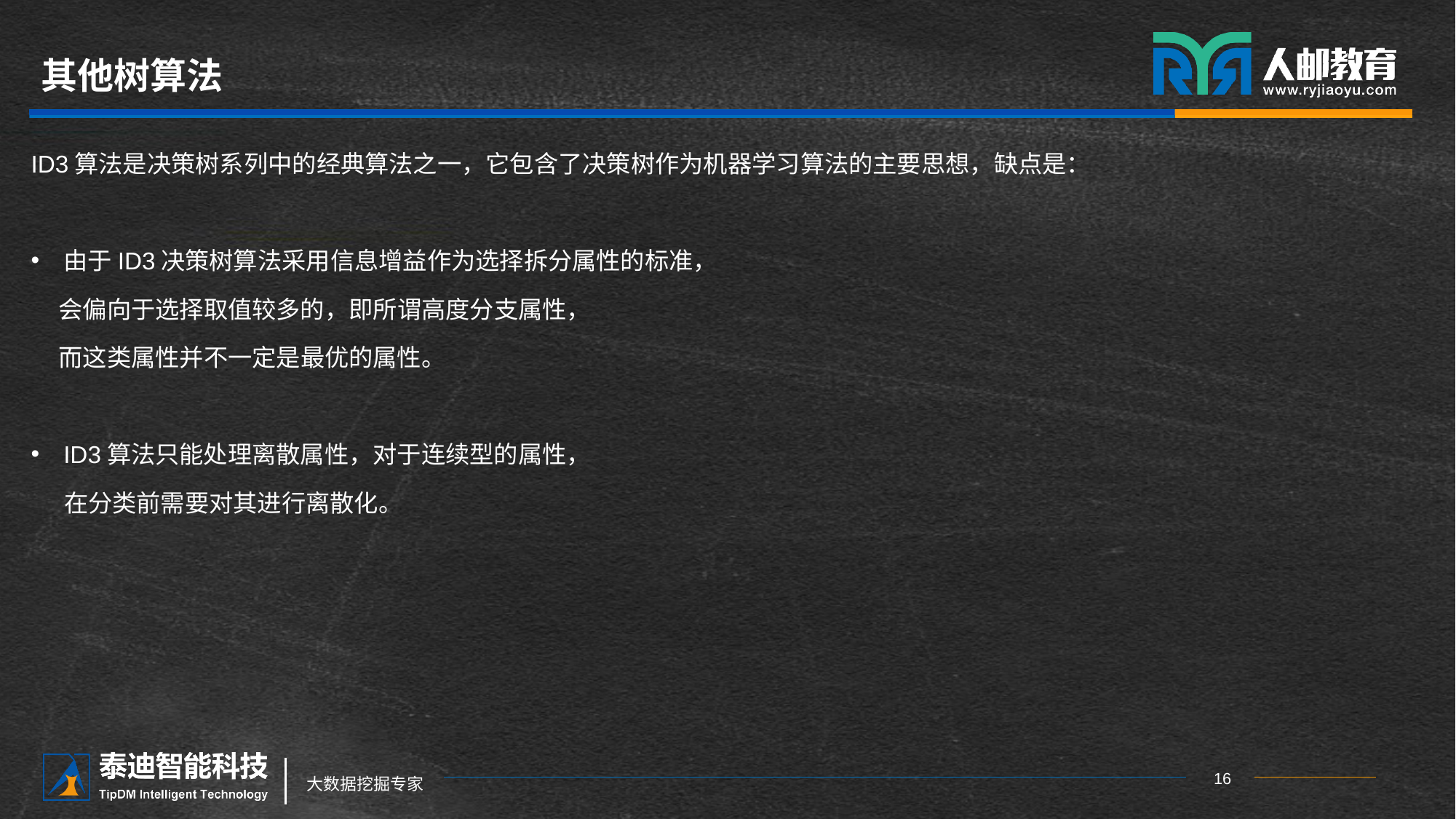

# 其他树算法
ID3算法是决策树系列中的经典算法之一，它包含了决策树作为机器学习算法的主要思想，缺点是：

由于ID3决策树算法采用信息增益作为选择拆分属性的标准，
    会偏向于选择取值较多的，即所谓高度分支属性，
    而这类属性并不一定是最优的属性。

ID3算法只能处理离散属性，对于连续型的属性，
     在分类前需要对其进行离散化。